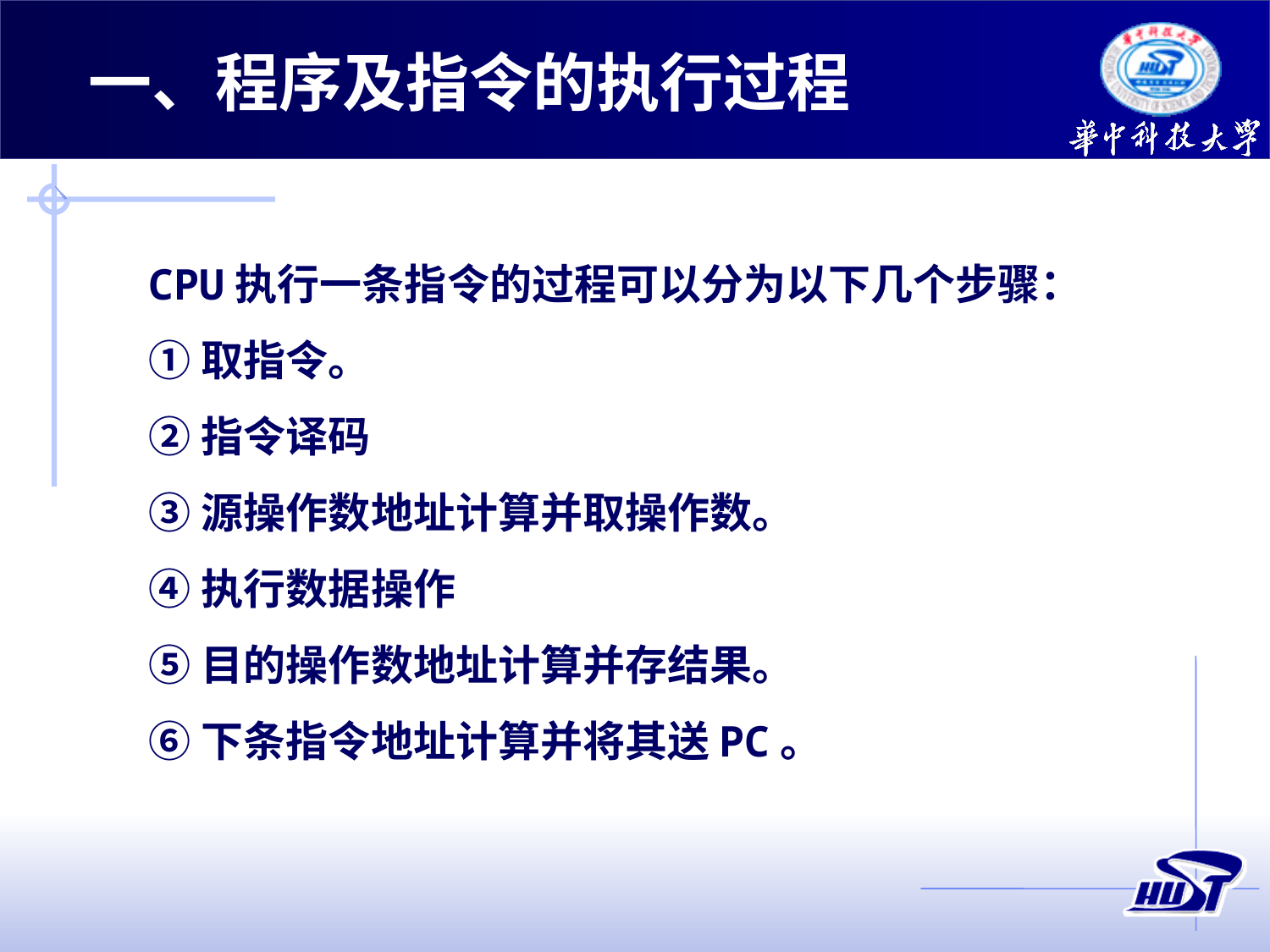

一、程序及指令的执行过程
CPU执行一条指令的过程可以分为以下几个步骤：
①取指令。
②指令译码
③源操作数地址计算并取操作数。
④执行数据操作
⑤目的操作数地址计算并存结果。
⑥下条指令地址计算并将其送PC。